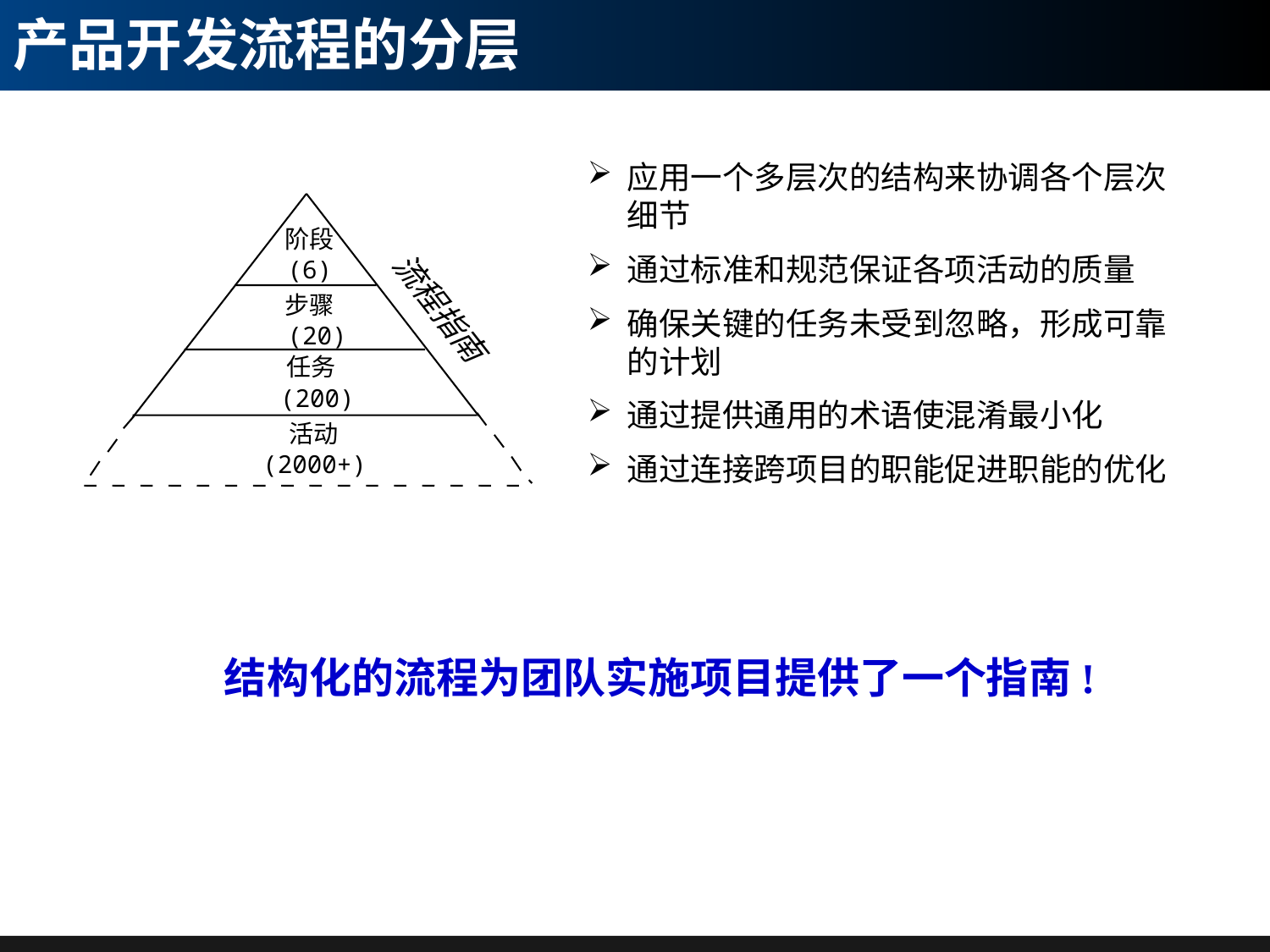

# 产品开发流程的分层
应用一个多层次的结构来协调各个层次细节
通过标准和规范保证各项活动的质量
确保关键的任务未受到忽略，形成可靠的计划
通过提供通用的术语使混淆最小化
通过连接跨项目的职能促进职能的优化

阶段
(6)

步骤
流程指南
(20)
任务

(200)

活动

(2000+)

结构化的流程为团队实施项目提供了一个指南!